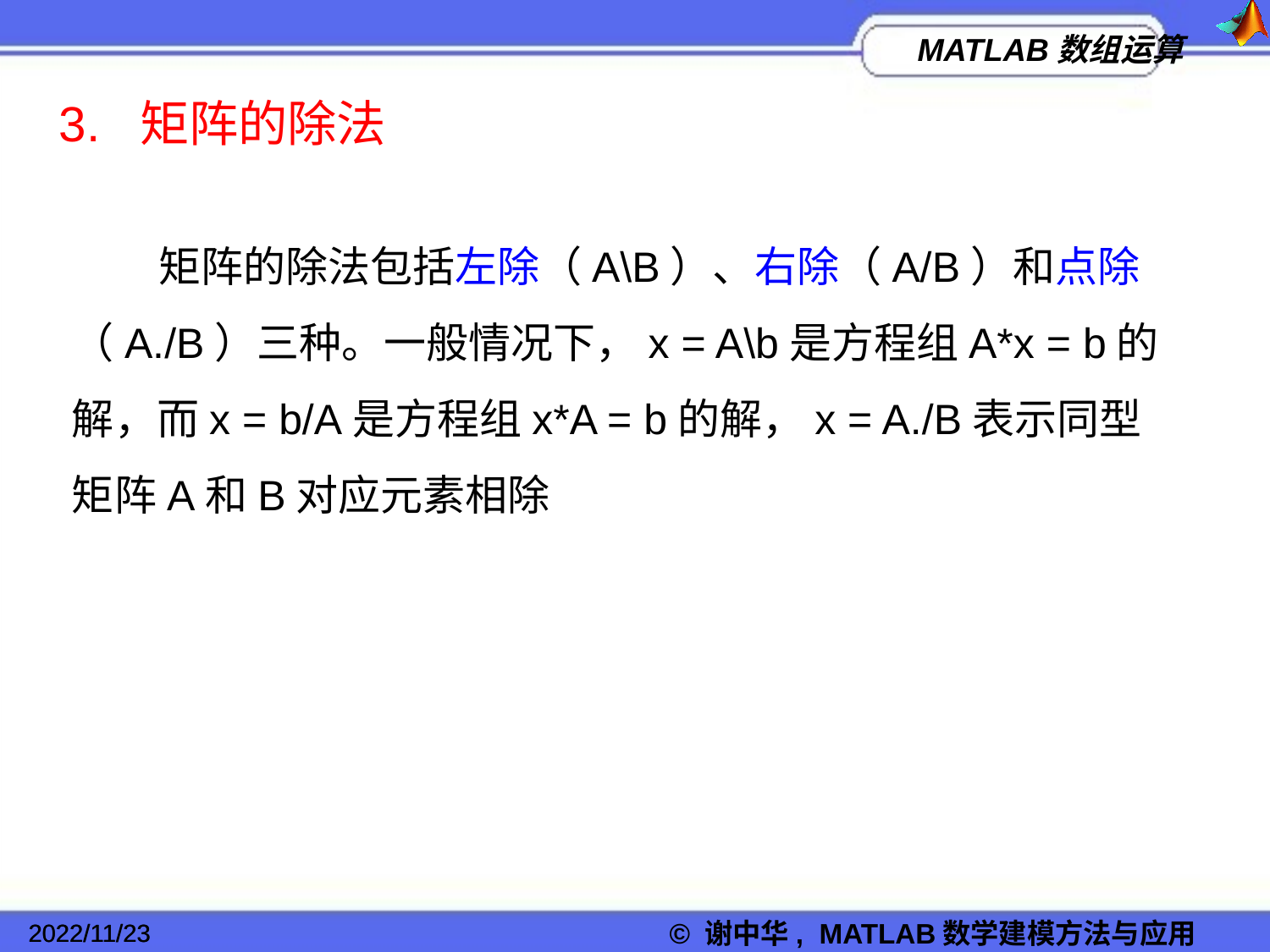

3.  矩阵的除法
        矩阵的除法包括左除（A\B）、右除（A/B）和点除（A./B）三种。一般情况下，x = A\b是方程组A*x = b的解，而x = b/A是方程组x*A = b的解，x = A./B表示同型矩阵A和B对应元素相除
2022/11/23
© 谢中华,  MATLAB数学建模方法与应用